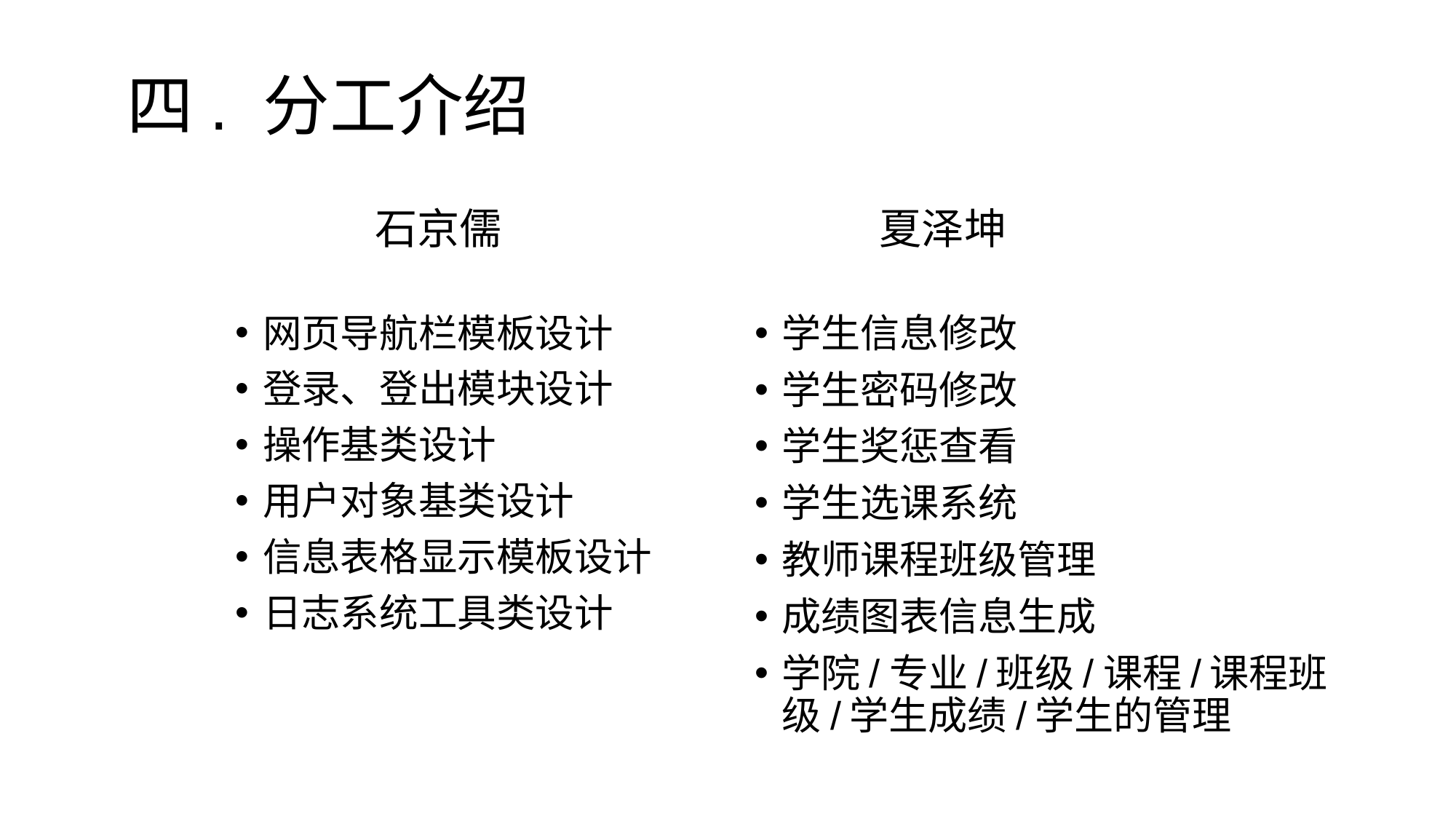

# 四. 分工介绍
石京儒
夏泽坤
网页导航栏模板设计
登录、登出模块设计
操作基类设计
用户对象基类设计
信息表格显示模板设计
日志系统工具类设计

学生信息修改
学生密码修改
学生奖惩查看
学生选课系统
教师课程班级管理
成绩图表信息生成
学院/专业/班级/课程/课程班级/学生成绩/学生的管理